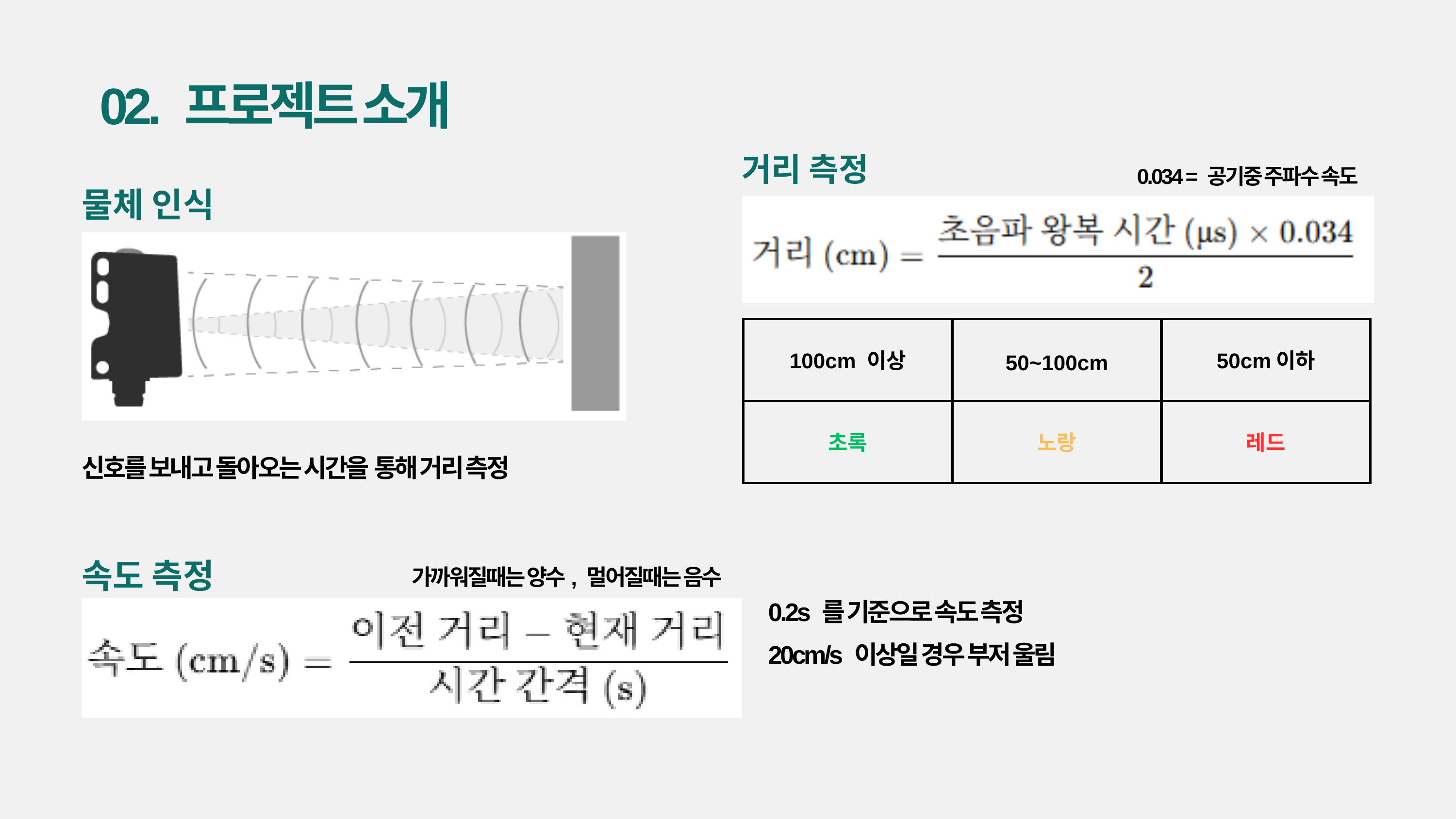

02. 프로젝트 소개
거리 측정
0.034 = 공기중 주파수 속도
물체 인식

| 100cm 이상 | 50~100cm | 50cm이하 |
| --- | --- | --- |
| 초록 | 노랑 | 레드 |
신호를 보내고 돌아오는 시간을  통해 거리 측정
속도 측정
가까워질때는 양수, 멀어질때는 음수
0.2s 를 기준으로 속도 측정
20cm/s 이상일 경우 부저 울림